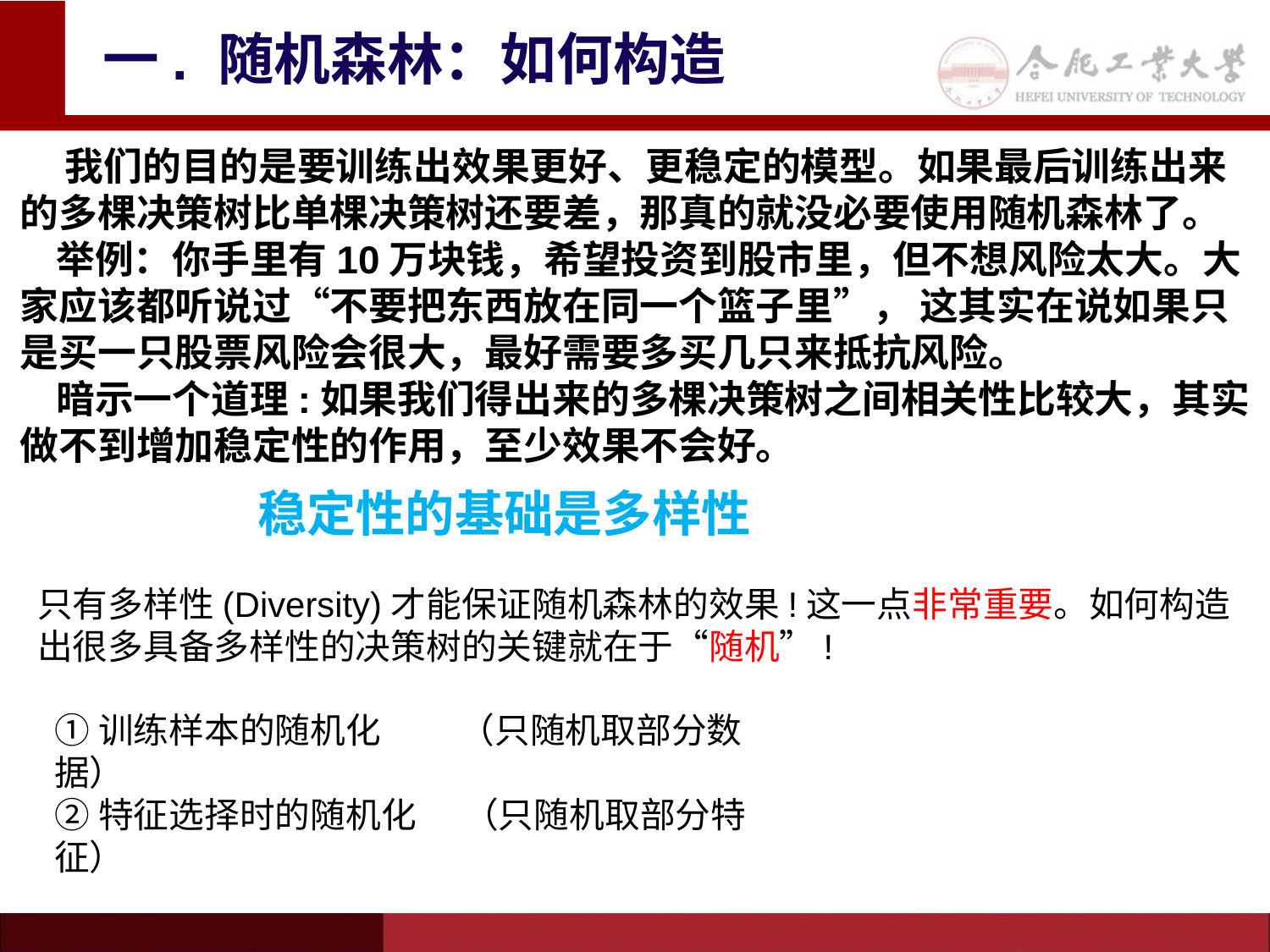

# 一. 随机森林：如何构造
    我们的目的是要训练出效果更好、更稳定的模型。如果最后训练出来的多棵决策树比单棵决策树还要差，那真的就没必要使用随机森林了。
   举例：你手里有10万块钱，希望投资到股市里，但不想风险太大。大家应该都听说过“不要把东西放在同一个篮子里”， 这其实在说如果只是买一只股票风险会很大，最好需要多买几只来抵抗风险。
   暗示一个道理:如果我们得出来的多棵决策树之间相关性比较大，其实做不到增加稳定性的作用，至少效果不会好。
稳定性的基础是多样性
只有多样性(Diversity)才能保证随机森林的效果!这一点非常重要。如何构造出很多具备多样性的决策树的关键就在于“随机”!
①训练样本的随机化          （只随机取部分数据）
②特征选择时的随机化      （只随机取部分特征）